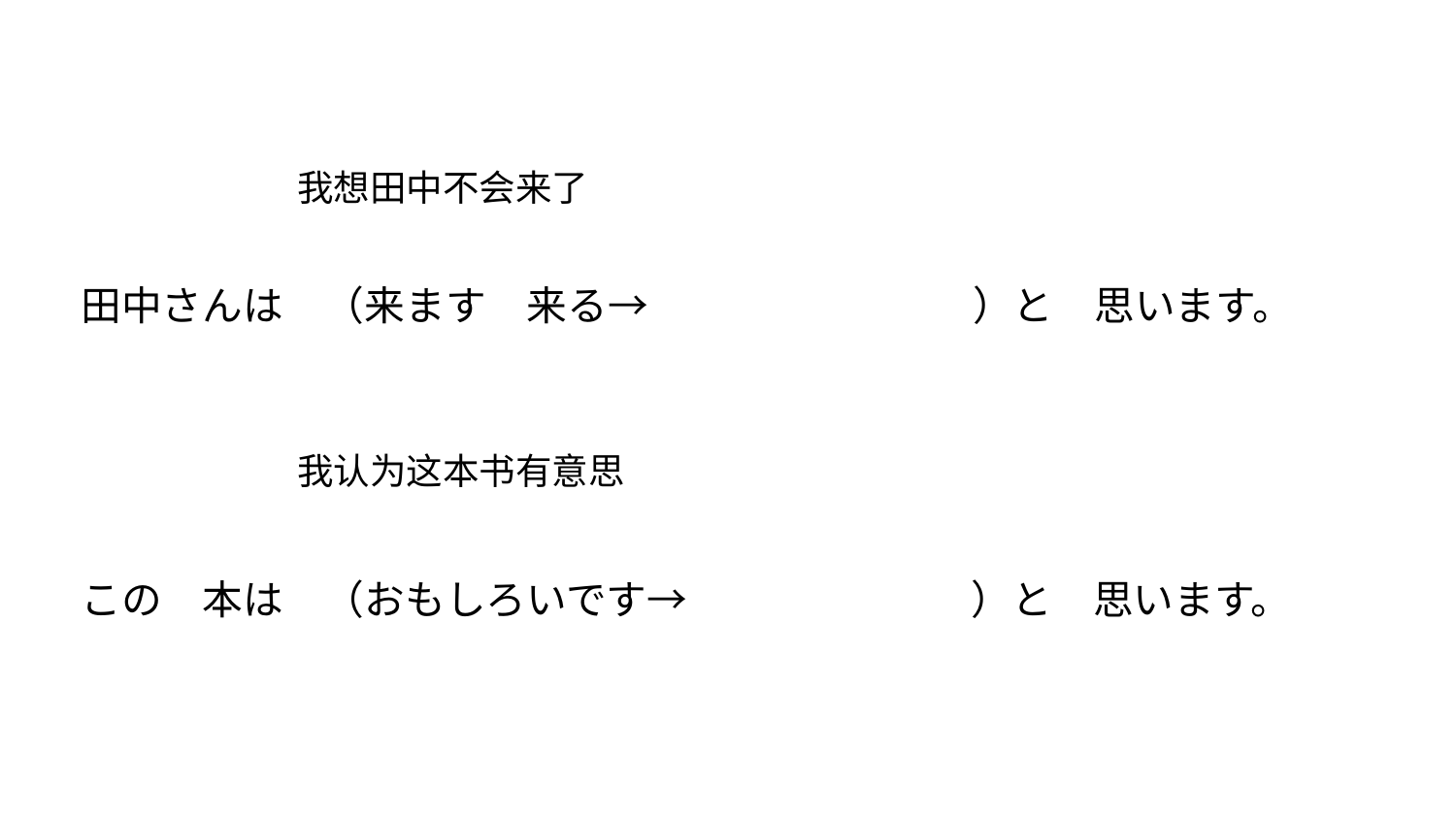

我想田中不会来了
田中さんは　（来ます　来る→　　　　　　　　）と　思います。
我认为这本书有意思
この　本は　（おもしろいです→　　　　　　　）と　思います。